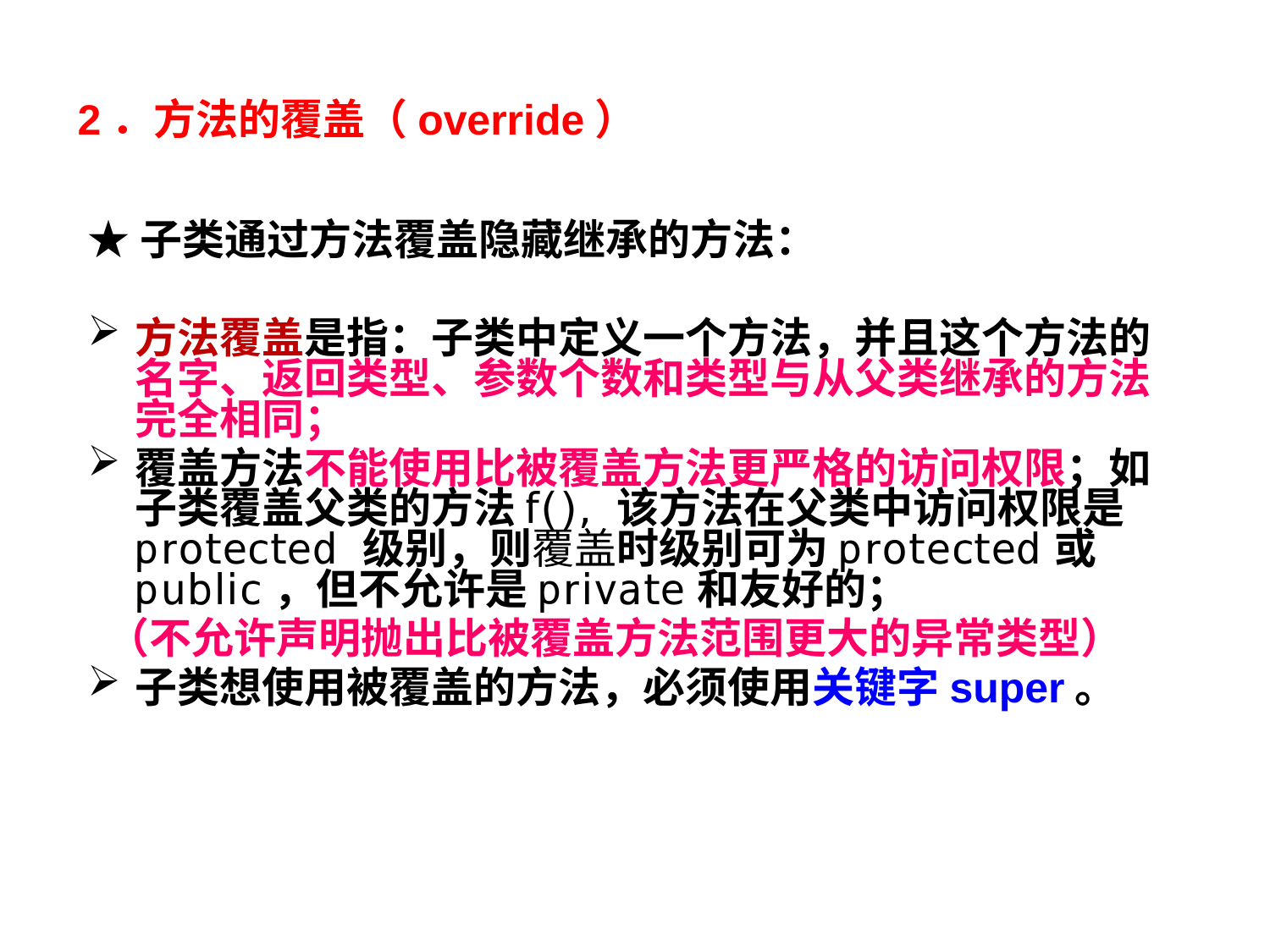

2．方法的覆盖（override）
★子类通过方法覆盖隐藏继承的方法：

方法覆盖是指：子类中定义一个方法，并且这个方法的名字、返回类型、参数个数和类型与从父类继承的方法完全相同；
覆盖方法不能使用比被覆盖方法更严格的访问权限；如子类覆盖父类的方法f(), 该方法在父类中访问权限是protected 级别，则覆盖时级别可为protected或public，但不允许是private和友好的；
 （不允许声明抛出比被覆盖方法范围更大的异常类型）
子类想使用被覆盖的方法，必须使用关键字super。